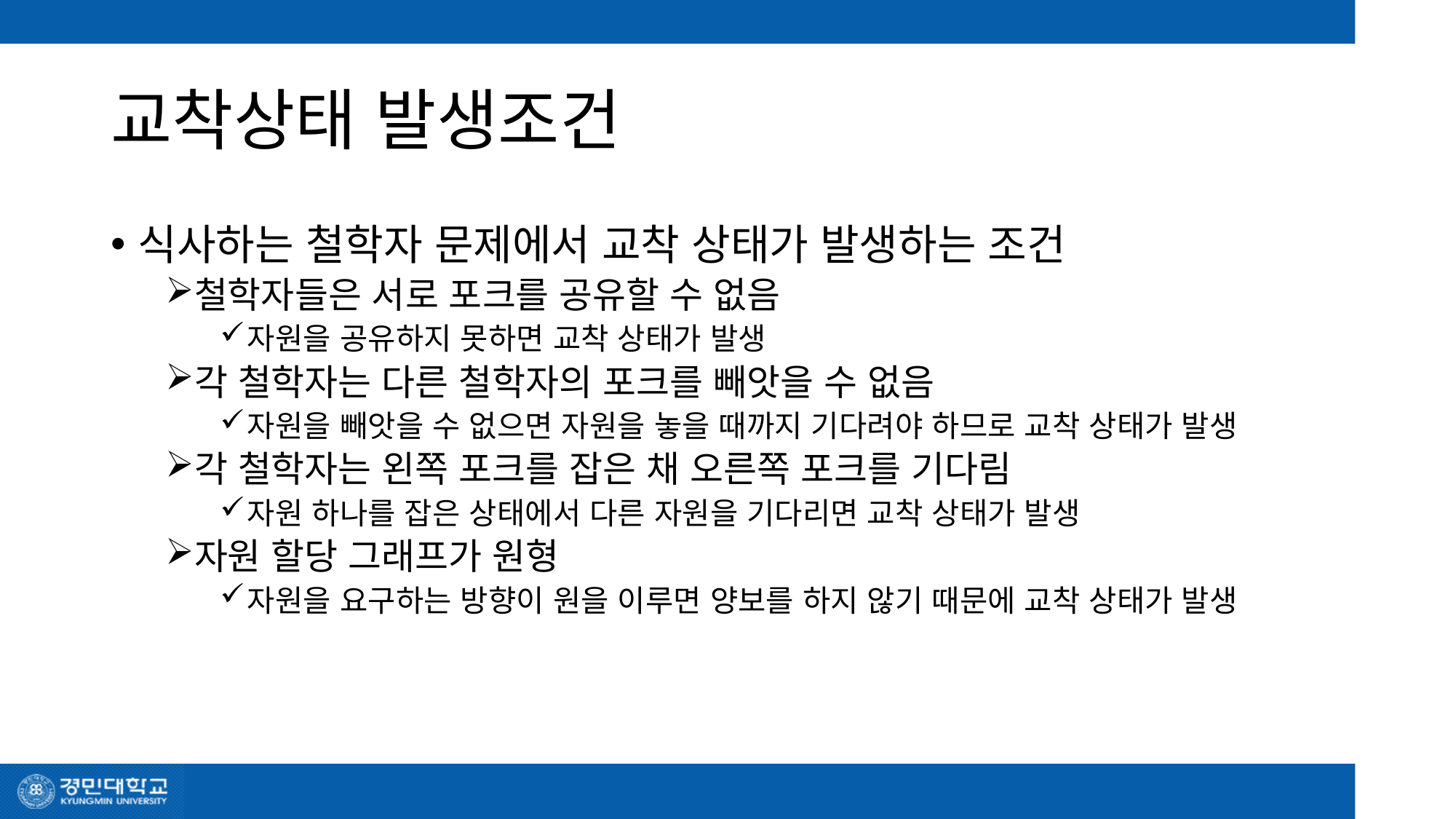

# 교착상태 발생조건
식사하는 철학자 문제에서 교착 상태가 발생하는 조건
철학자들은 서로 포크를 공유할 수 없음
자원을 공유하지 못하면 교착 상태가 발생
각 철학자는 다른 철학자의 포크를 빼앗을 수 없음
자원을 빼앗을 수 없으면 자원을 놓을 때까지 기다려야 하므로 교착 상태가 발생
각 철학자는 왼쪽 포크를 잡은 채 오른쪽 포크를 기다림
자원 하나를 잡은 상태에서 다른 자원을 기다리면 교착 상태가 발생
자원 할당 그래프가 원형
자원을 요구하는 방향이 원을 이루면 양보를 하지 않기 때문에 교착 상태가 발생